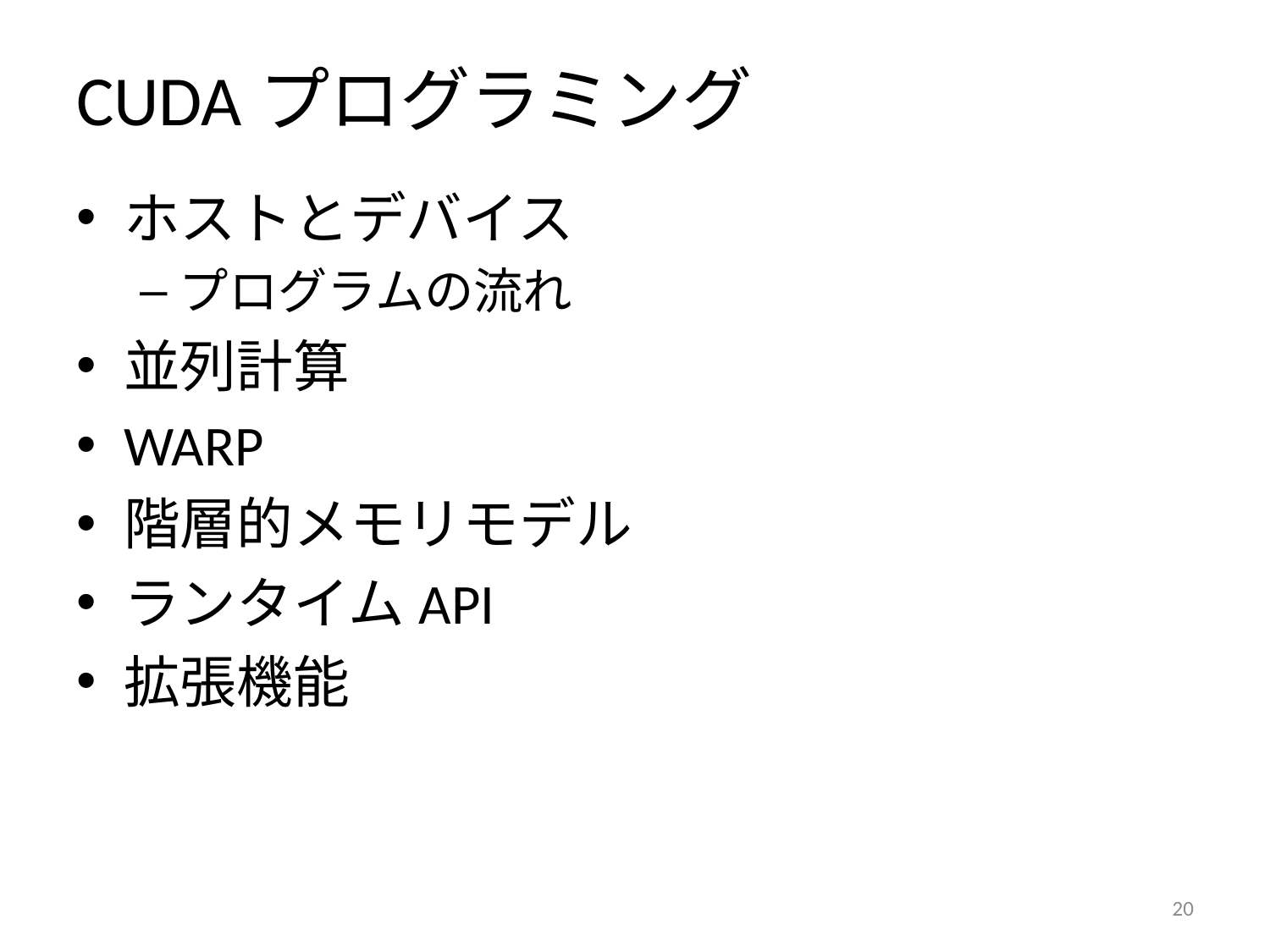

# CUDAプログラミング
ホストとデバイス
プログラムの流れ
並列計算
WARP
階層的メモリモデル
ランタイムAPI
拡張機能
20